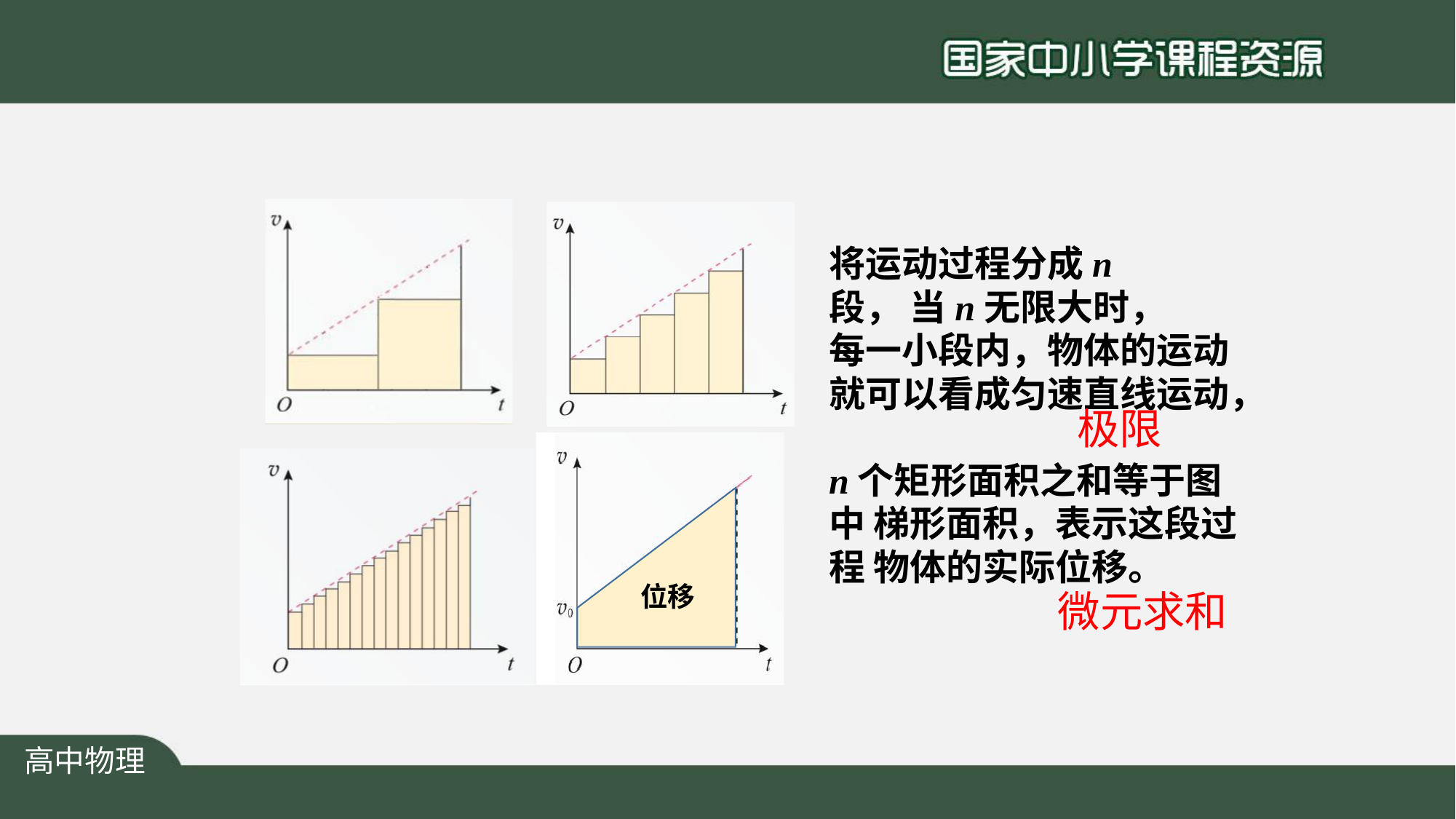

# 将运动过程分成n段， 当n无限大时，
每一小段内，物体的运动
就可以看成匀速直线运动，
极限
n个矩形面积之和等于图中 梯形面积，表示这段过程 物体的实际位移。
微元求和

位移
高中物理